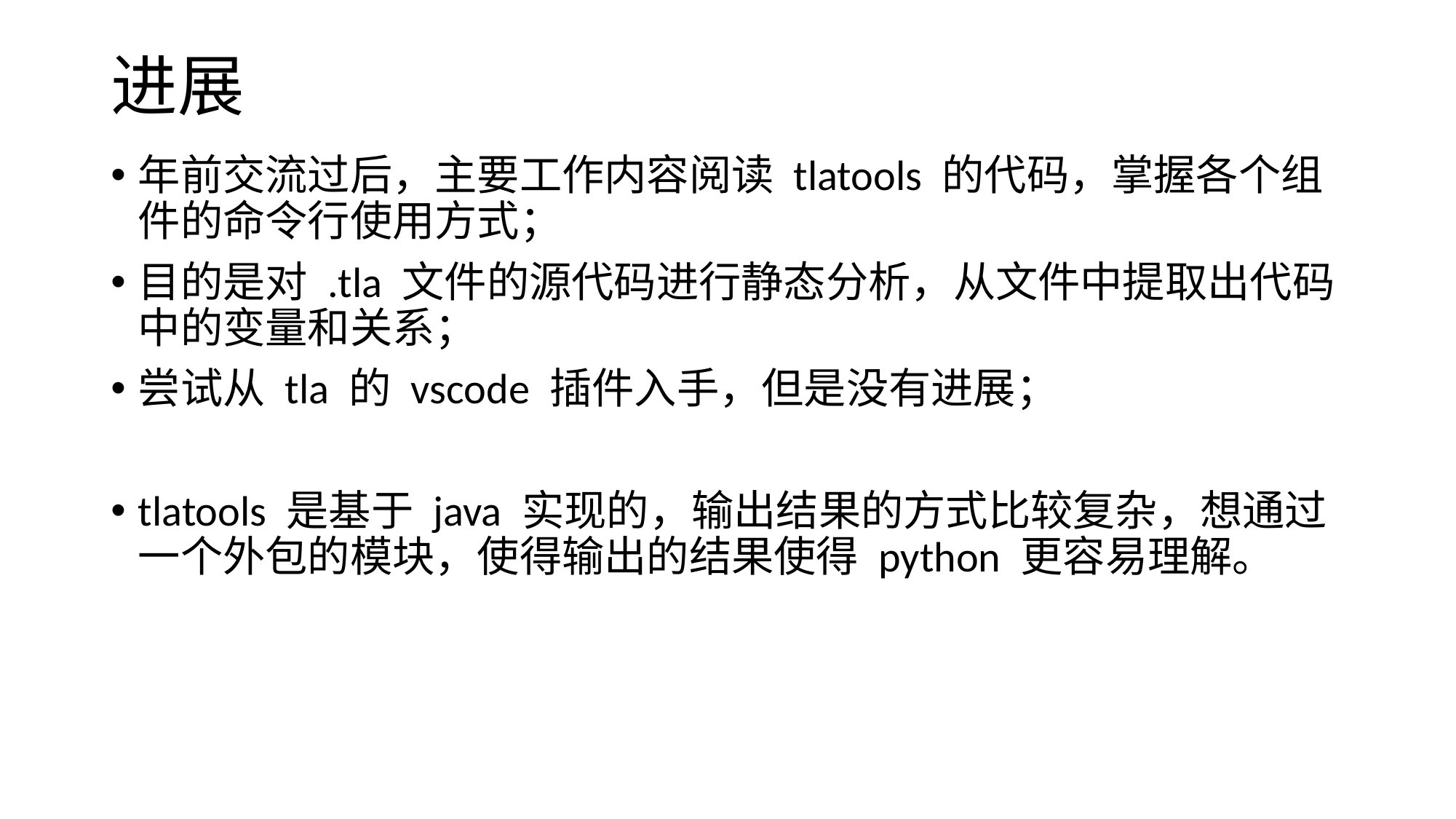

# 进展
年前交流过后，主要工作内容阅读 tlatools 的代码，掌握各个组件的命令行使用方式；
目的是对 .tla 文件的源代码进行静态分析，从文件中提取出代码中的变量和关系；
尝试从 tla 的 vscode 插件入手，但是没有进展；

tlatools 是基于 java 实现的，输出结果的方式比较复杂，想通过一个外包的模块，使得输出的结果使得 python 更容易理解。